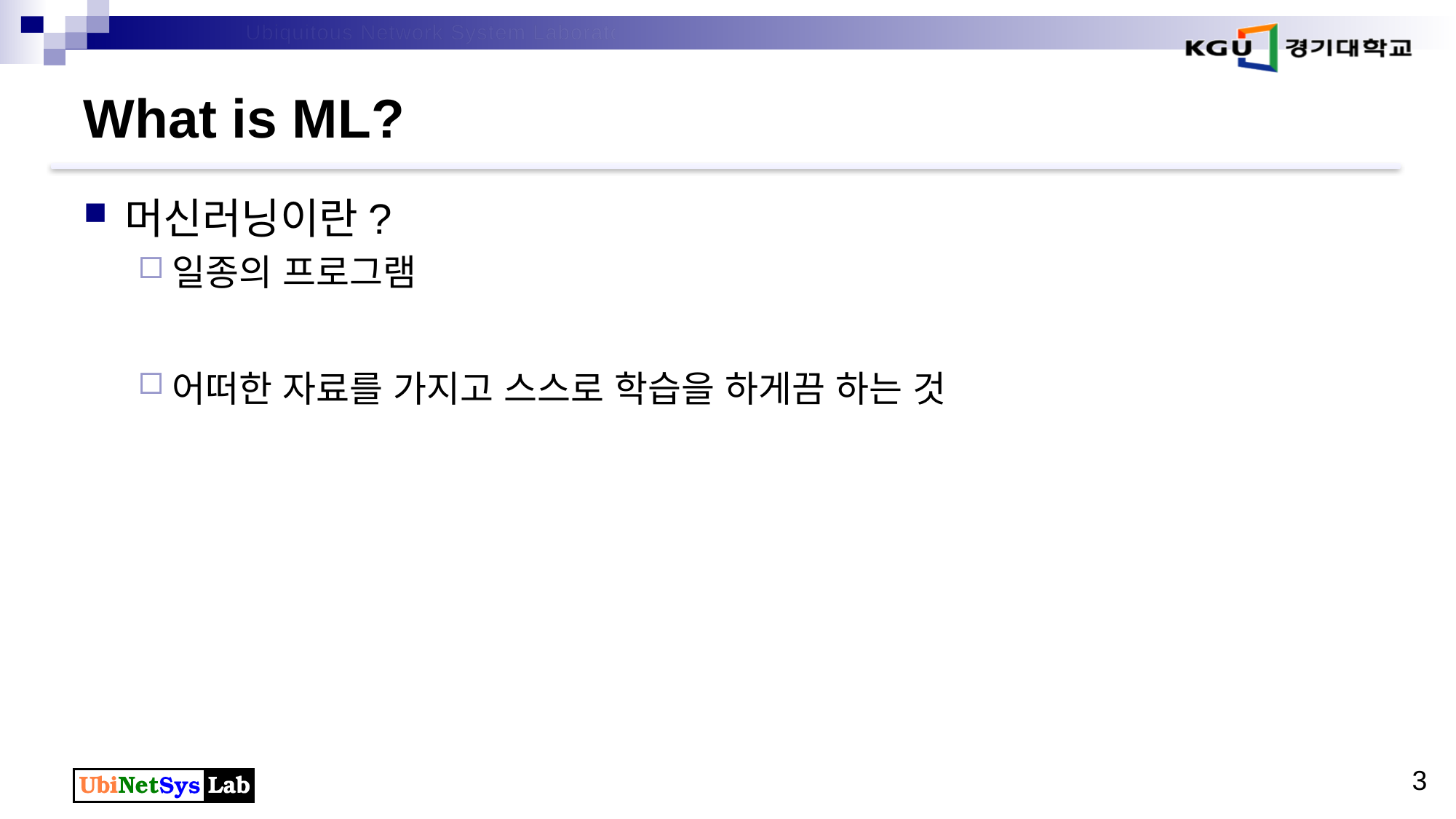

# What is ML?
머신러닝이란?
일종의 프로그램

어떠한 자료를 가지고 스스로 학습을 하게끔 하는 것
3